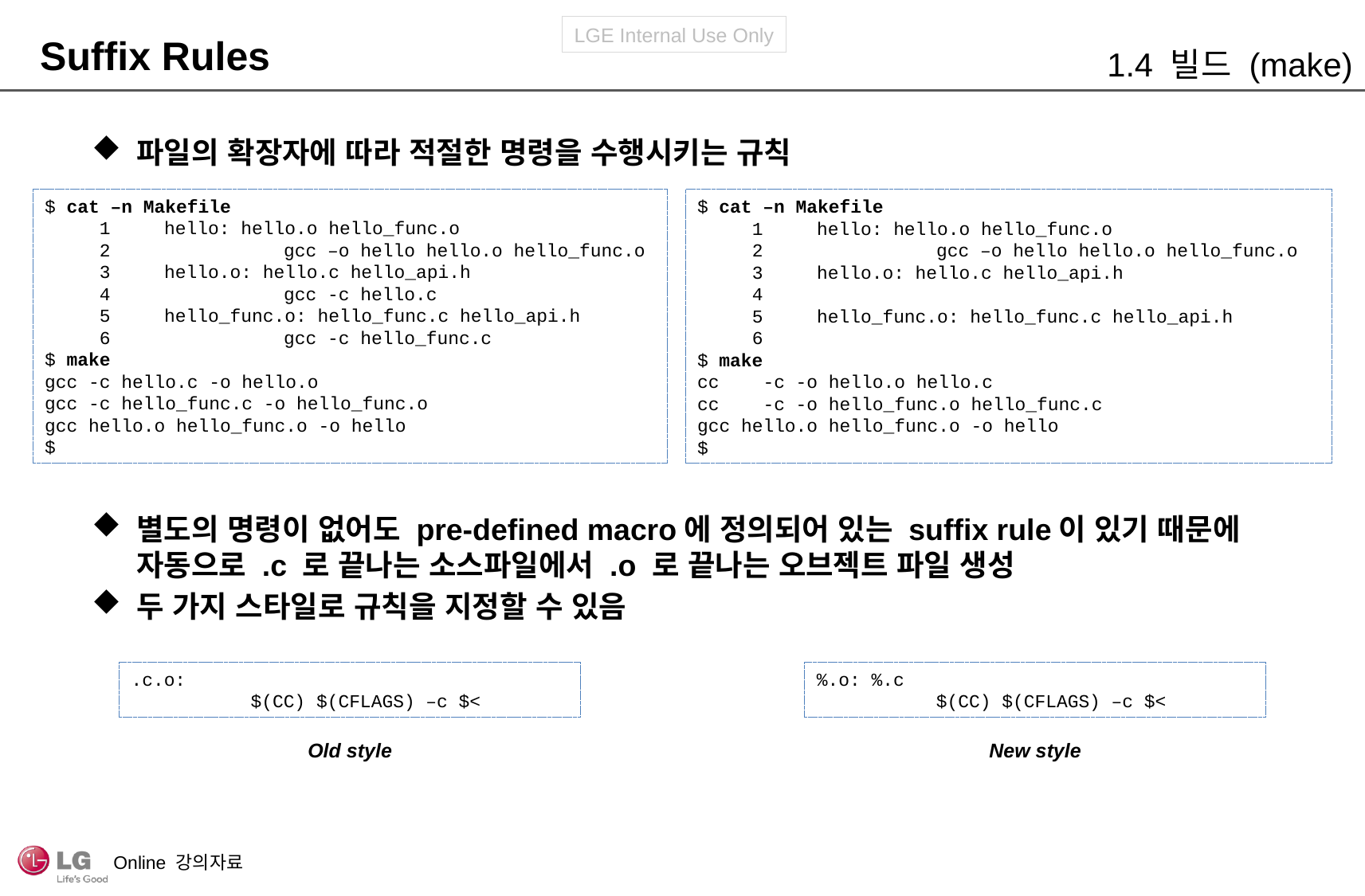

Suffix Rules
1.4 빌드 (make)
파일의 확장자에 따라 적절한 명령을 수행시키는 규칙

별도의 명령이 없어도 pre-defined macro에 정의되어 있는 suffix rule이 있기 때문에 자동으로 .c 로 끝나는 소스파일에서 .o 로 끝나는 오브젝트 파일 생성
두 가지 스타일로 규칙을 지정할 수 있음

$ cat –n Makefile
     1	hello: hello.o hello_func.o
     2		gcc –o hello hello.o hello_func.o
     3	hello.o: hello.c hello_api.h
     4		gcc -c hello.c
     5	hello_func.o: hello_func.c hello_api.h
     6		gcc -c hello_func.c
$ make
gcc -c hello.c -o hello.o
gcc -c hello_func.c -o hello_func.o
gcc hello.o hello_func.o -o hello
$
$ cat –n Makefile
     1	hello: hello.o hello_func.o
     2		gcc –o hello hello.o hello_func.o
     3	hello.o: hello.c hello_api.h
     4
     5	hello_func.o: hello_func.c hello_api.h
     6
$ make
cc    -c -o hello.o hello.c
cc    -c -o hello_func.o hello_func.c
gcc hello.o hello_func.o -o hello
$

%.o: %.c
	$(CC) $(CFLAGS) –c $<
.c.o:
	$(CC) $(CFLAGS) –c $<
Old style
New style